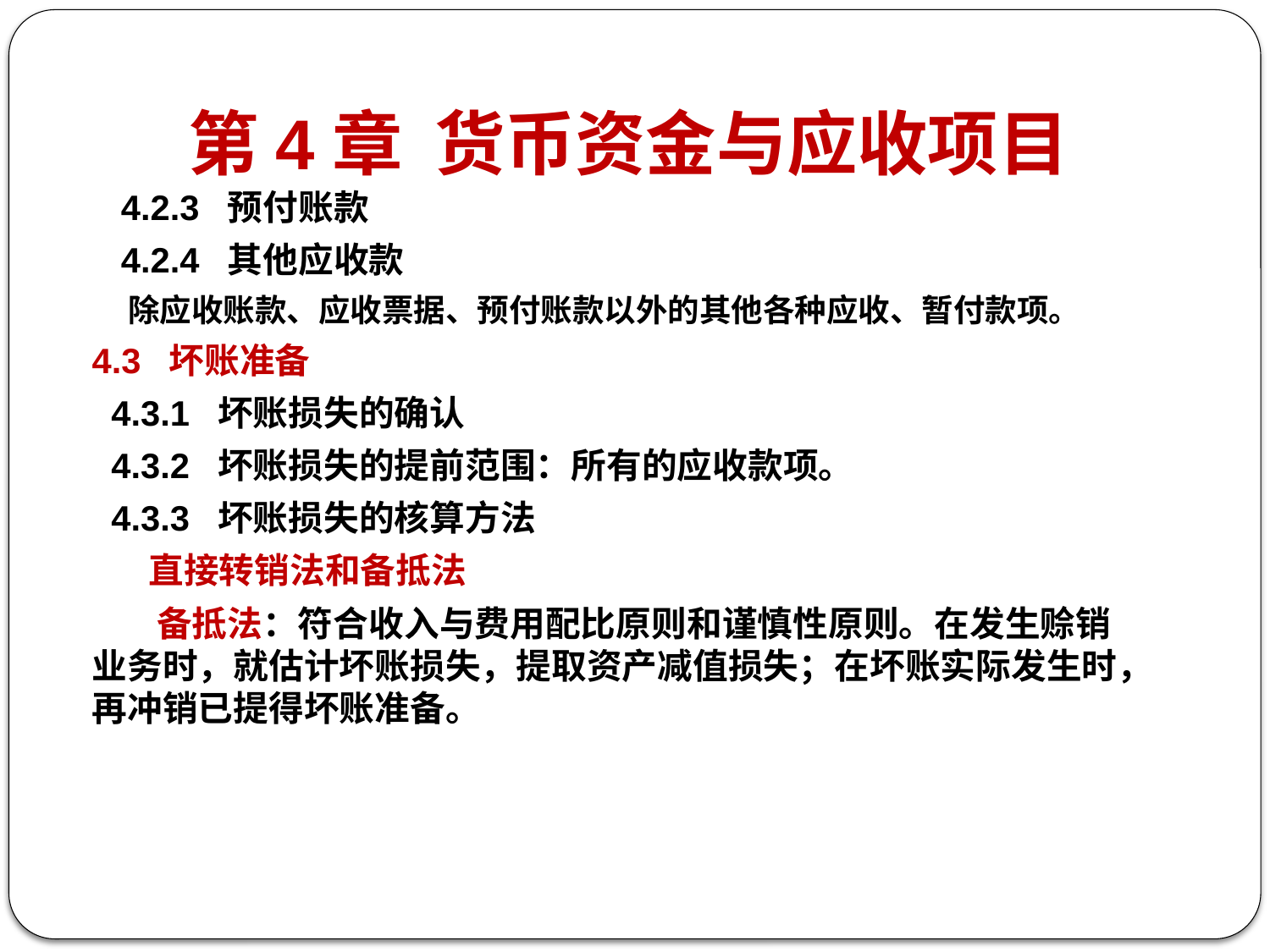

# 第4章  货币资金与应收项目
   4.2.3  预付账款
   4.2.4  其他应收款
    除应收账款、应收票据、预付账款以外的其他各种应收、暂付款项。
4.3  坏账准备
  4.3.1  坏账损失的确认
  4.3.2  坏账损失的提前范围：所有的应收款项。
  4.3.3  坏账损失的核算方法
      直接转销法和备抵法
       备抵法：符合收入与费用配比原则和谨慎性原则。在发生赊销业务时，就估计坏账损失，提取资产减值损失；在坏账实际发生时，再冲销已提得坏账准备。